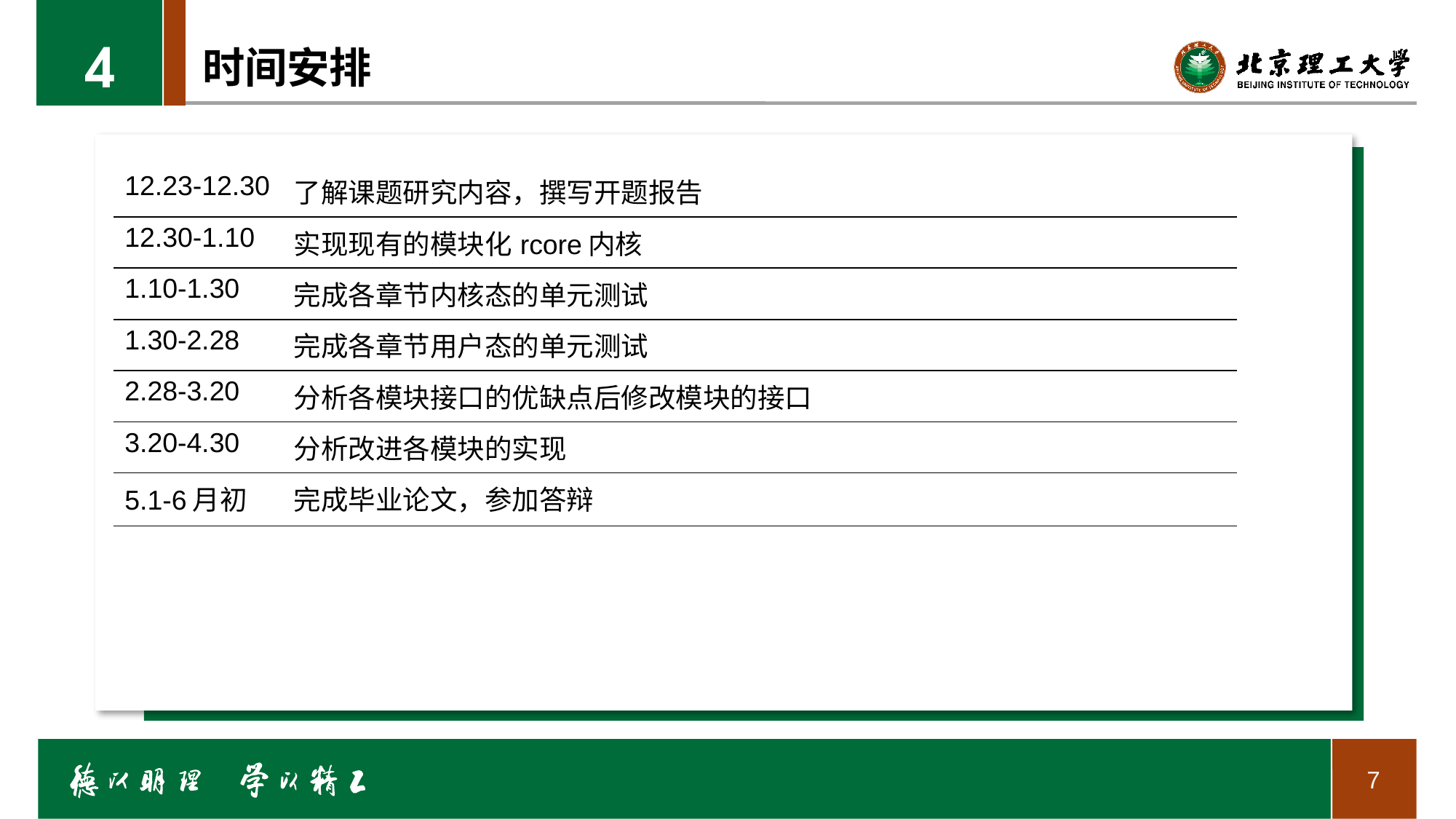

4
# 时间安排

| 12.23-12.30 | 了解课题研究内容，撰写开题报告 |
| --- | --- |
| 12.30-1.10 | 实现现有的模块化rcore内核 |
| 1.10-1.30 | 完成各章节内核态的单元测试 |
| 1.30-2.28 | 完成各章节用户态的单元测试 |
| 2.28-3.20 | 分析各模块接口的优缺点后修改模块的接口 |
| 3.20-4.30 | 分析改进各模块的实现 |
| 5.1-6月初 | 完成毕业论文，参加答辩 |